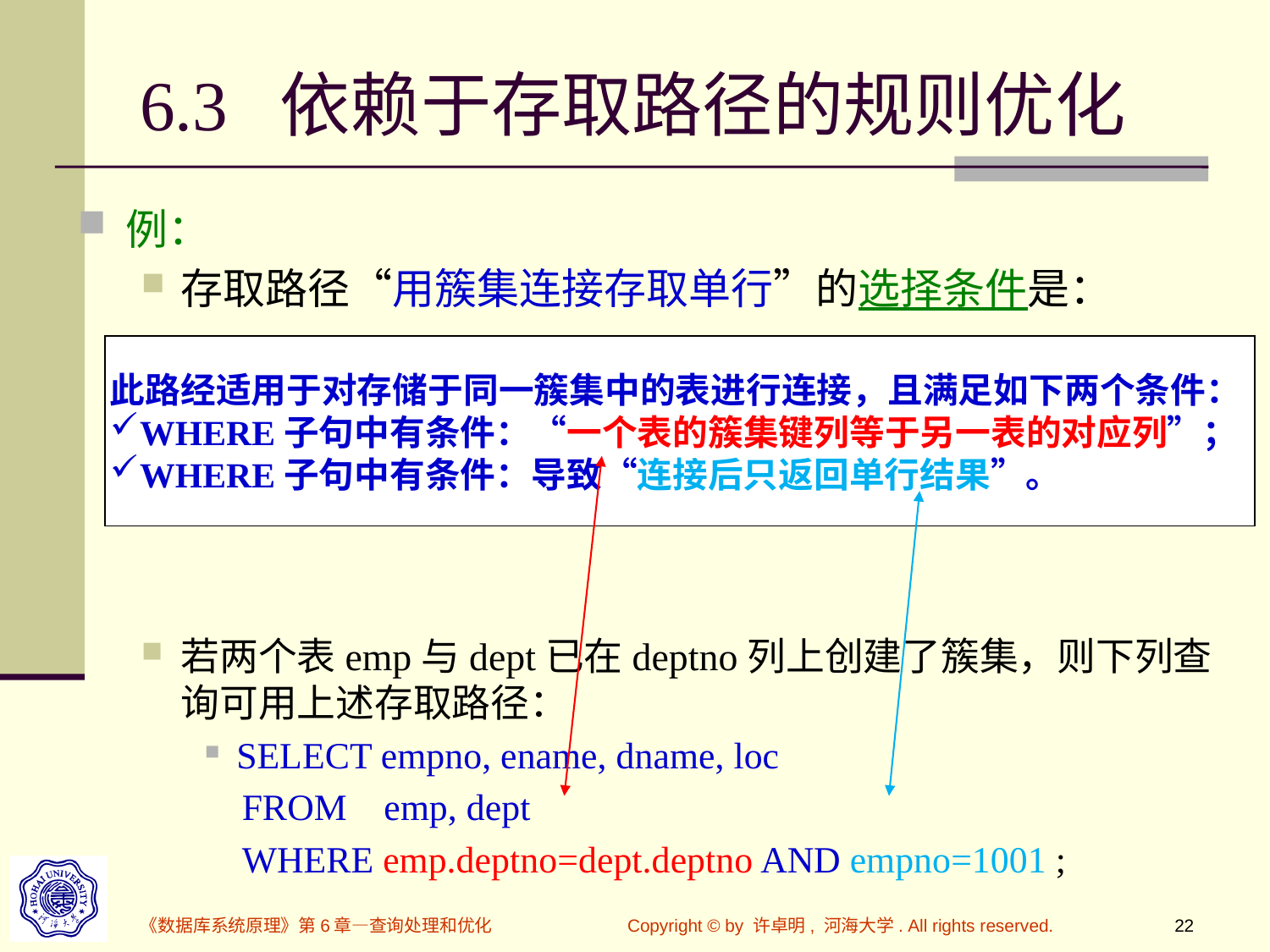

# 6.3  依赖于存取路径的规则优化
例：
存取路径“用簇集连接存取单行”的选择条件是：

若两个表emp与dept已在deptno列上创建了簇集，则下列查询可用上述存取路径：
SELECT empno, ename, dname, loc
    FROM    emp, dept
    WHERE emp.deptno=dept.deptno AND empno=1001 ;
此路经适用于对存储于同一簇集中的表进行连接，且满足如下两个条件：
WHERE子句中有条件：“一个表的簇集键列等于另一表的对应列”；
WHERE子句中有条件：导致“连接后只返回单行结果”。
《数据库系统原理》第6章—查询处理和优化
Copyright © by 许卓明, 河海大学. All rights reserved.
22